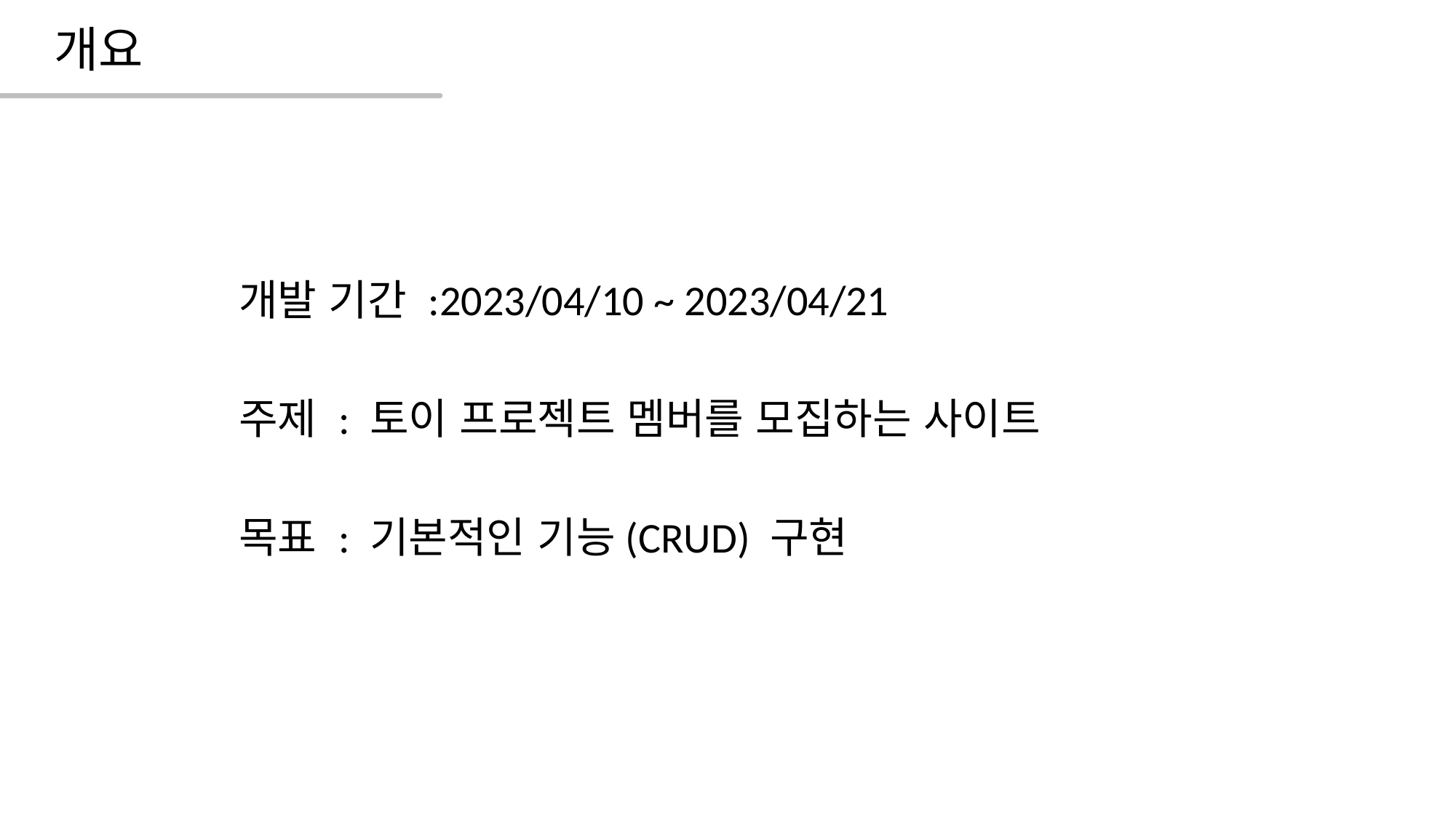

# 개요
개발 기간 :2023/04/10 ~ 2023/04/21

주제 : 토이 프로젝트 멤버를 모집하는 사이트

목표 : 기본적인 기능(CRUD) 구현